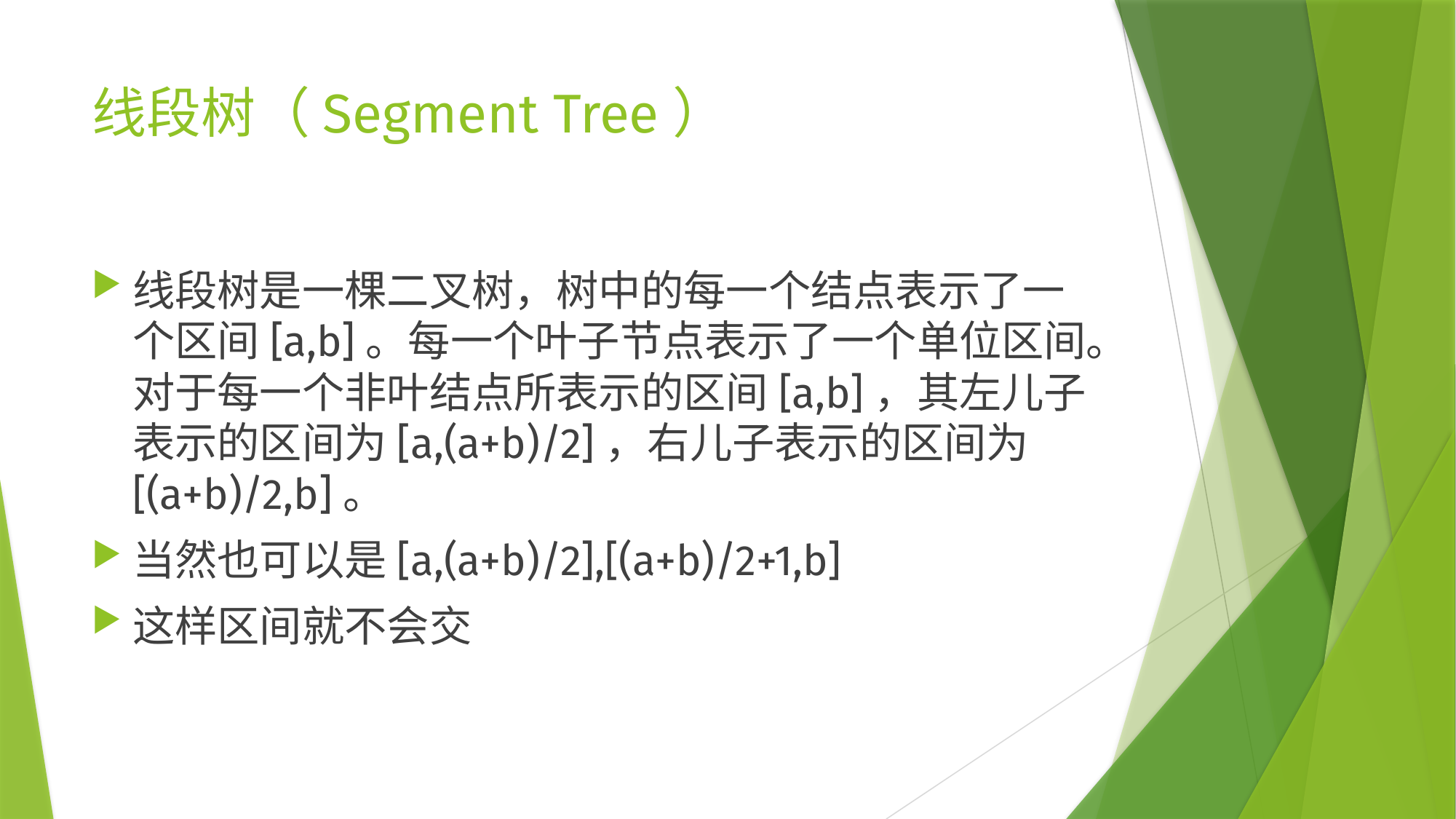

# 线段树（Segment Tree）
线段树是一棵二叉树，树中的每一个结点表示了一个区间[a,b]。每一个叶子节点表示了一个单位区间。对于每一个非叶结点所表示的区间[a,b]，其左儿子表示的区间为[a,(a+b)/2]，右儿子表示的区间为[(a+b)/2,b]。
当然也可以是[a,(a+b)/2],[(a+b)/2+1,b]
这样区间就不会交